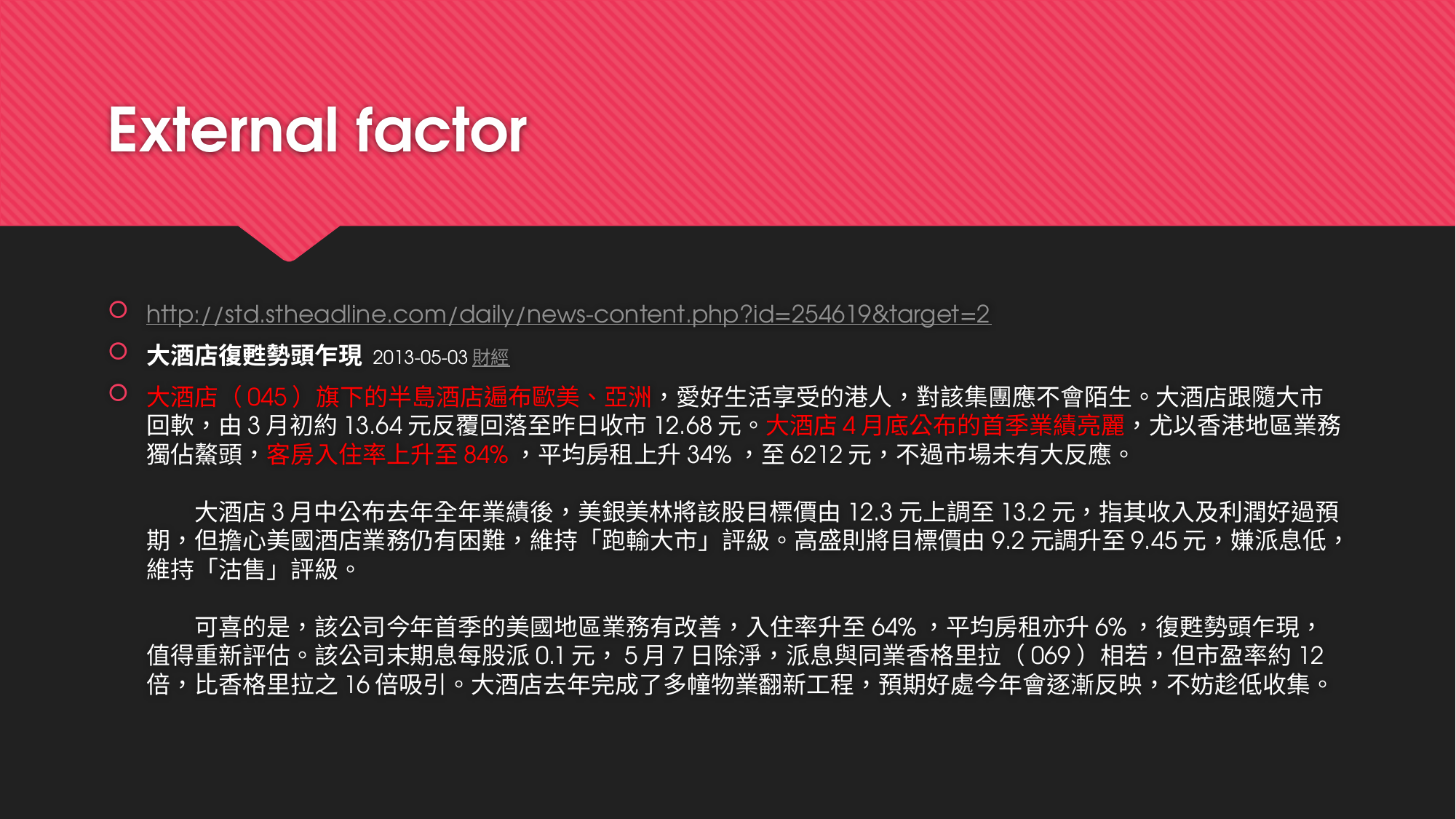

# External factor
http://std.stheadline.com/daily/news-content.php?id=254619&target=2
大酒店復甦勢頭乍現 2013-05-03財經
大酒店（045）旗下的半島酒店遍布歐美、亞洲，愛好生活享受的港人，對該集團應不會陌生。大酒店跟隨大市回軟，由3月初約13.64元反覆回落至昨日收市12.68元。大酒店4月底公布的首季業績亮麗，尤以香港地區業務獨佔鰲頭，客房入住率上升至84%，平均房租上升34%，至6212元，不過市場未有大反應。
　　大酒店3月中公布去年全年業績後，美銀美林將該股目標價由12.3元上調至13.2元，指其收入及利潤好過預期，但擔心美國酒店業務仍有困難，維持「跑輸大市」評級。高盛則將目標價由9.2元調升至9.45元，嫌派息低，維持「沽售」評級。
　　可喜的是，該公司今年首季的美國地區業務有改善，入住率升至64%，平均房租亦升6%，復甦勢頭乍現，值得重新評估。該公司末期息每股派0.1元，5月7日除淨，派息與同業香格里拉（069）相若，但市盈率約12倍，比香格里拉之16倍吸引。大酒店去年完成了多幢物業翻新工程，預期好處今年會逐漸反映，不妨趁低收集。